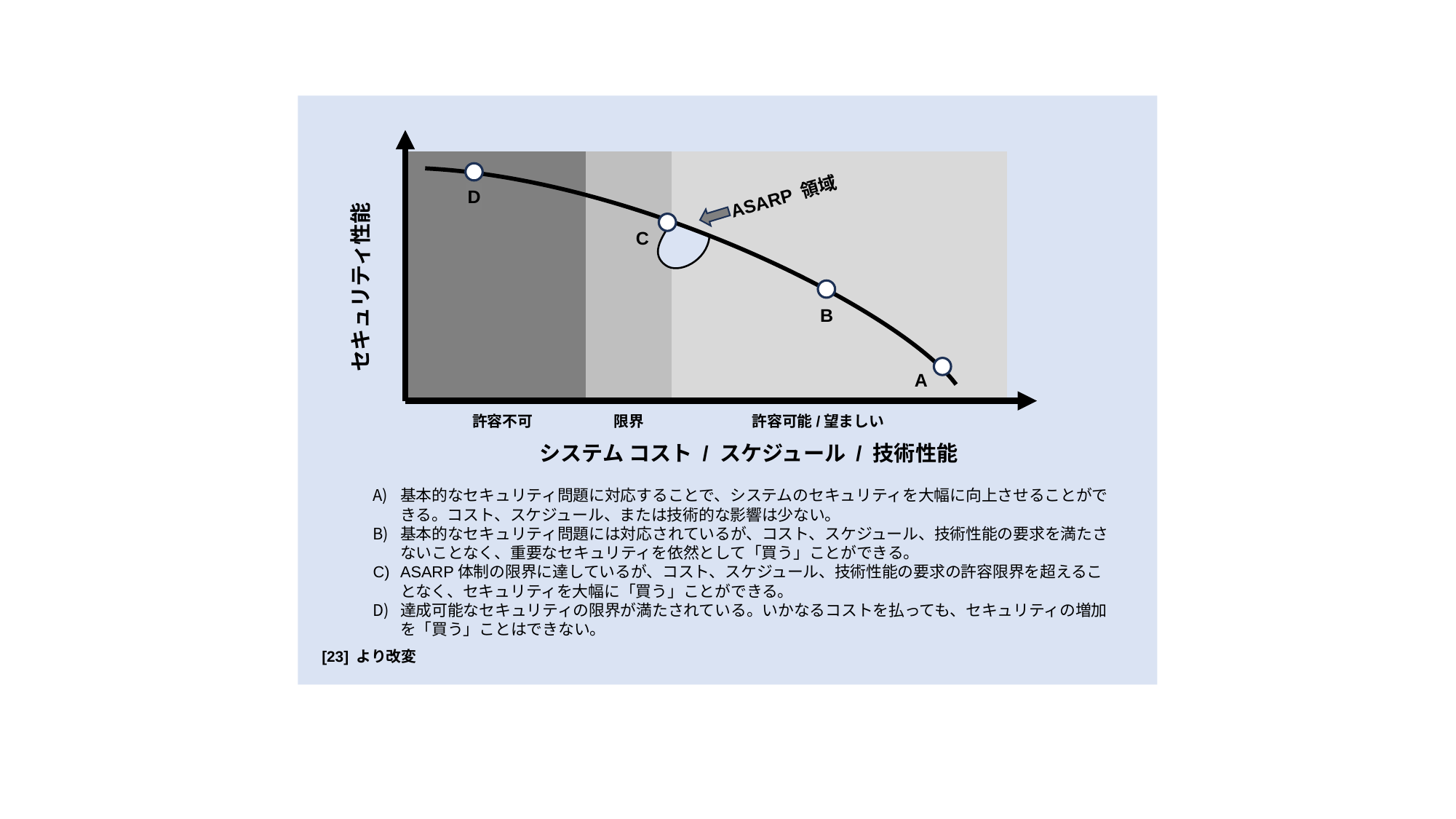

ASARP 領域
D

C
セキュリティ性能

B

A
許容不可
限界
許容可能/望ましい
システム コスト / スケジュール / 技術性能
基本的なセキュリティ問題に対応することで、システムのセキュリティを大幅に向上させることができる。コスト、スケジュール、または技術的な影響は少ない。
基本的なセキュリティ問題には対応されているが、コスト、スケジュール、技術性能の要求を満たさないことなく、重要なセキュリティを依然として「買う」ことができる。
ASARP体制の限界に達しているが、コスト、スケジュール、技術性能の要求の許容限界を超えることなく、セキュリティを大幅に「買う」ことができる。
達成可能なセキュリティの限界が満たされている。いかなるコストを払っても、セキュリティの増加を「買う」ことはできない。
低
[23] より改変